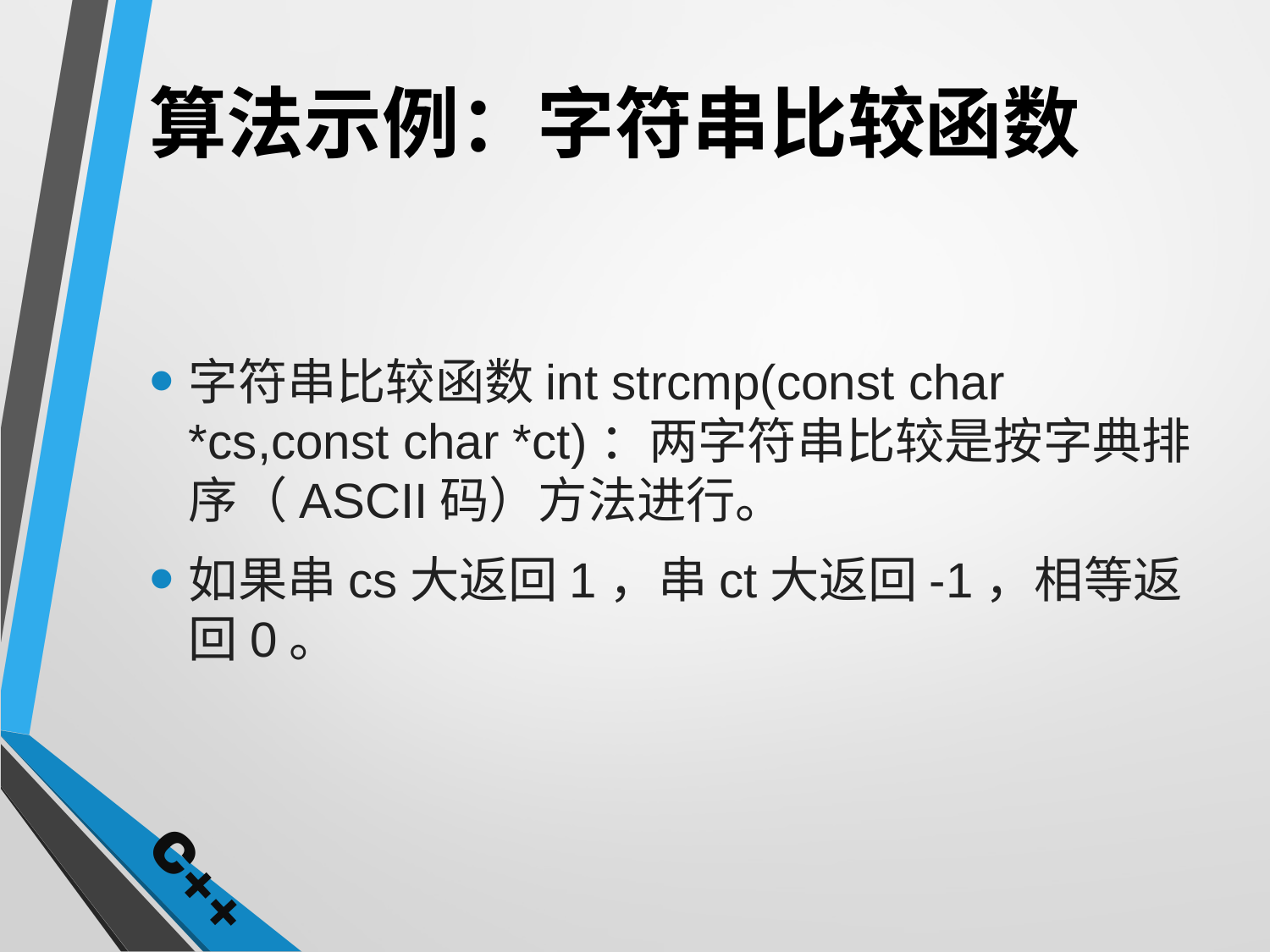

# 算法示例：字符串比较函数
字符串比较函数int strcmp(const char *cs,const char *ct)：两字符串比较是按字典排序（ASCII码）方法进行。
如果串cs大返回1，串ct大返回-1，相等返回0。